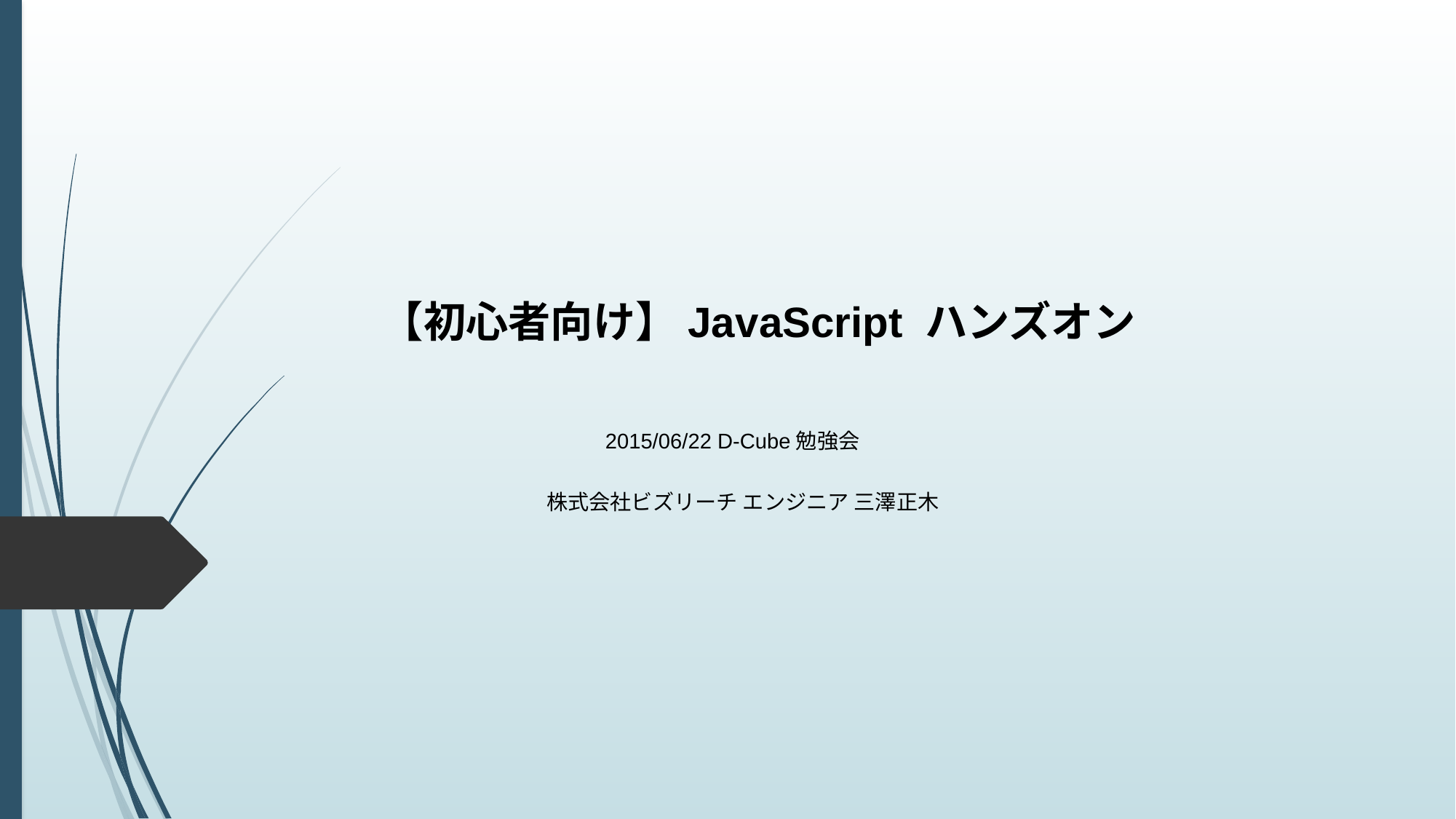

【初心者向け】JavaScript ハンズオン
2015/06/22 D-Cube勉強会
株式会社ビズリーチ エンジニア 三澤正木